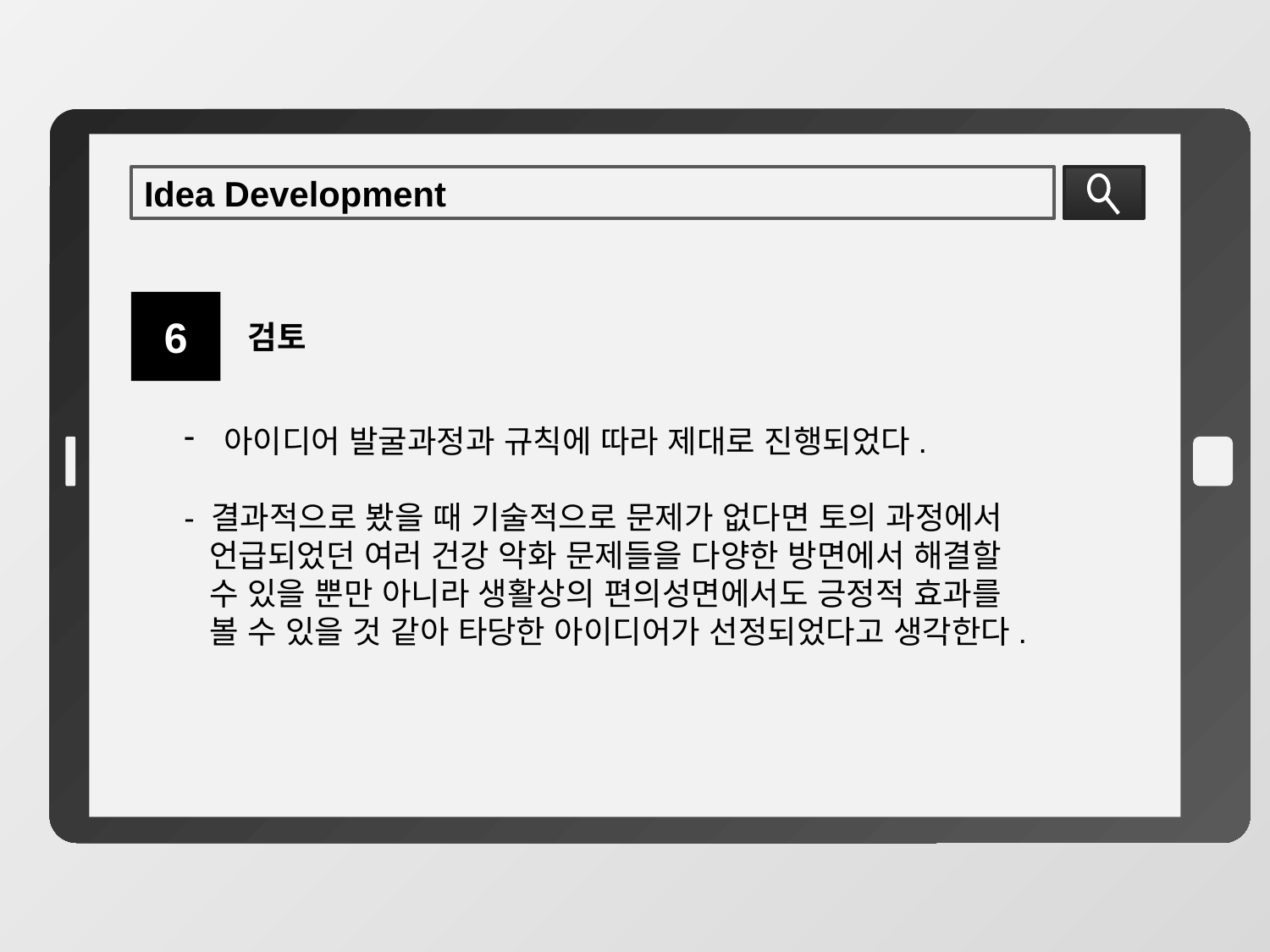

Idea Development

6
검토
아이디어 발굴과정과 규칙에 따라 제대로 진행되었다.

- 결과적으로 봤을 때 기술적으로 문제가 없다면 토의 과정에서
  언급되었던 여러 건강 악화 문제들을 다양한 방면에서 해결할
  수 있을 뿐만 아니라 생활상의 편의성면에서도 긍정적 효과를
  볼 수 있을 것 같아 타당한 아이디어가 선정되었다고 생각한다.